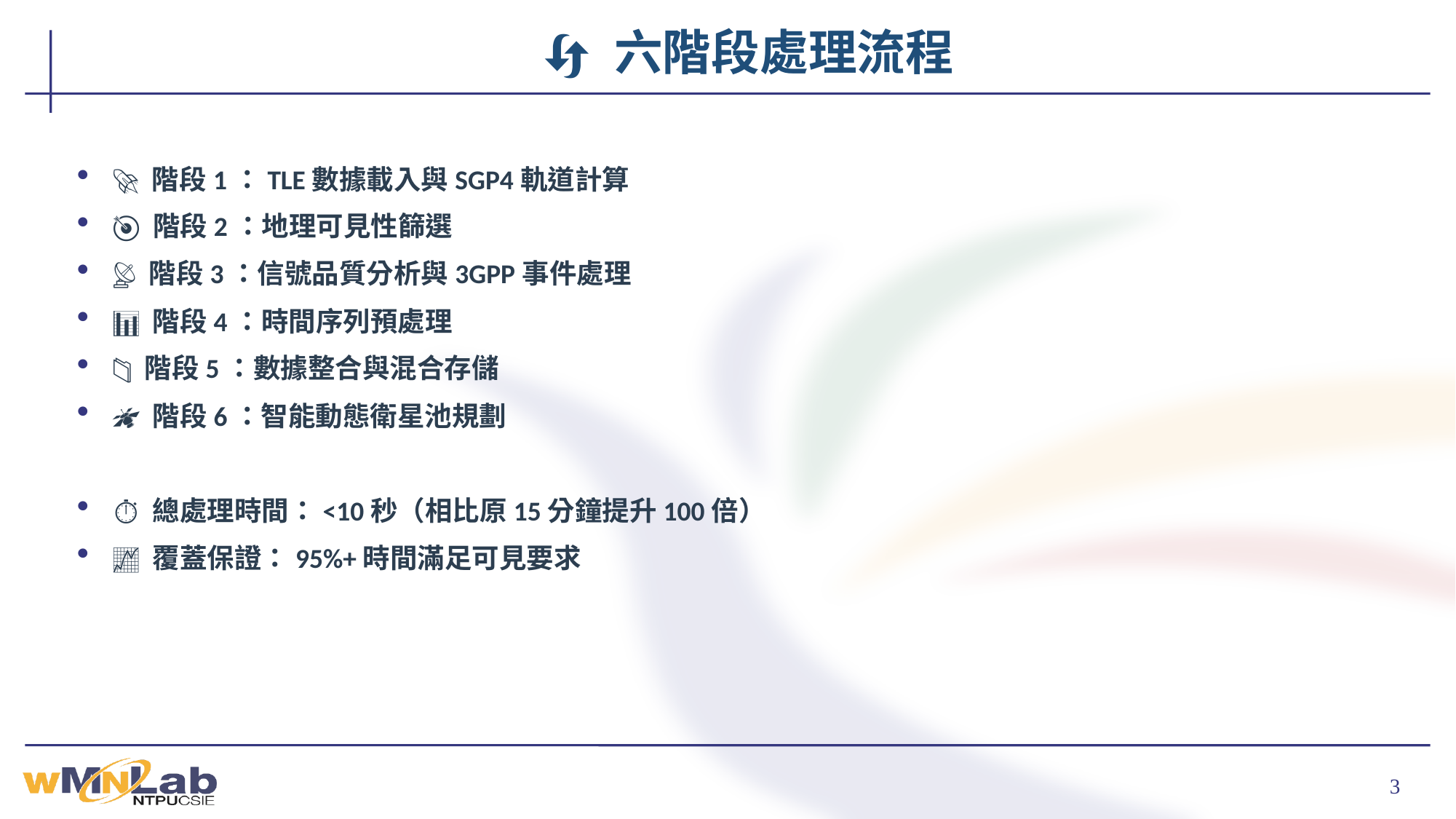

# 🔄 六階段處理流程

🚀 階段1：TLE數據載入與SGP4軌道計算
🎯 階段2：地理可見性篩選
📡 階段3：信號品質分析與3GPP事件處理
📊 階段4：時間序列預處理
📁 階段5：數據整合與混合存儲
🛰️ 階段6：智能動態衛星池規劃

⏱️ 總處理時間：<10秒（相比原15分鐘提升100倍）
📈 覆蓋保證：95%+時間滿足可見要求